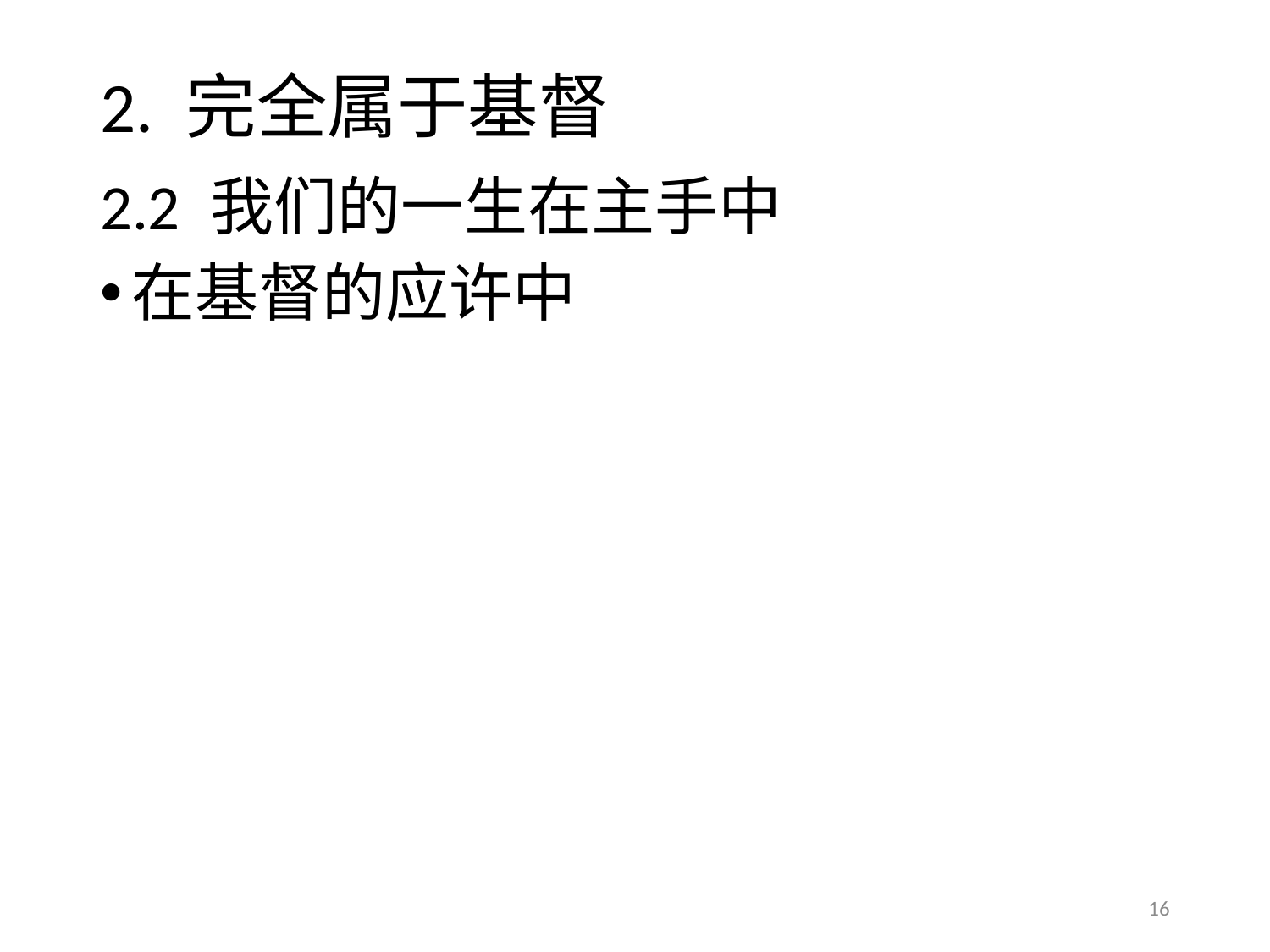

# 2. 完全属于基督
2.2 我们的一生在主手中
在基督的应许中
16